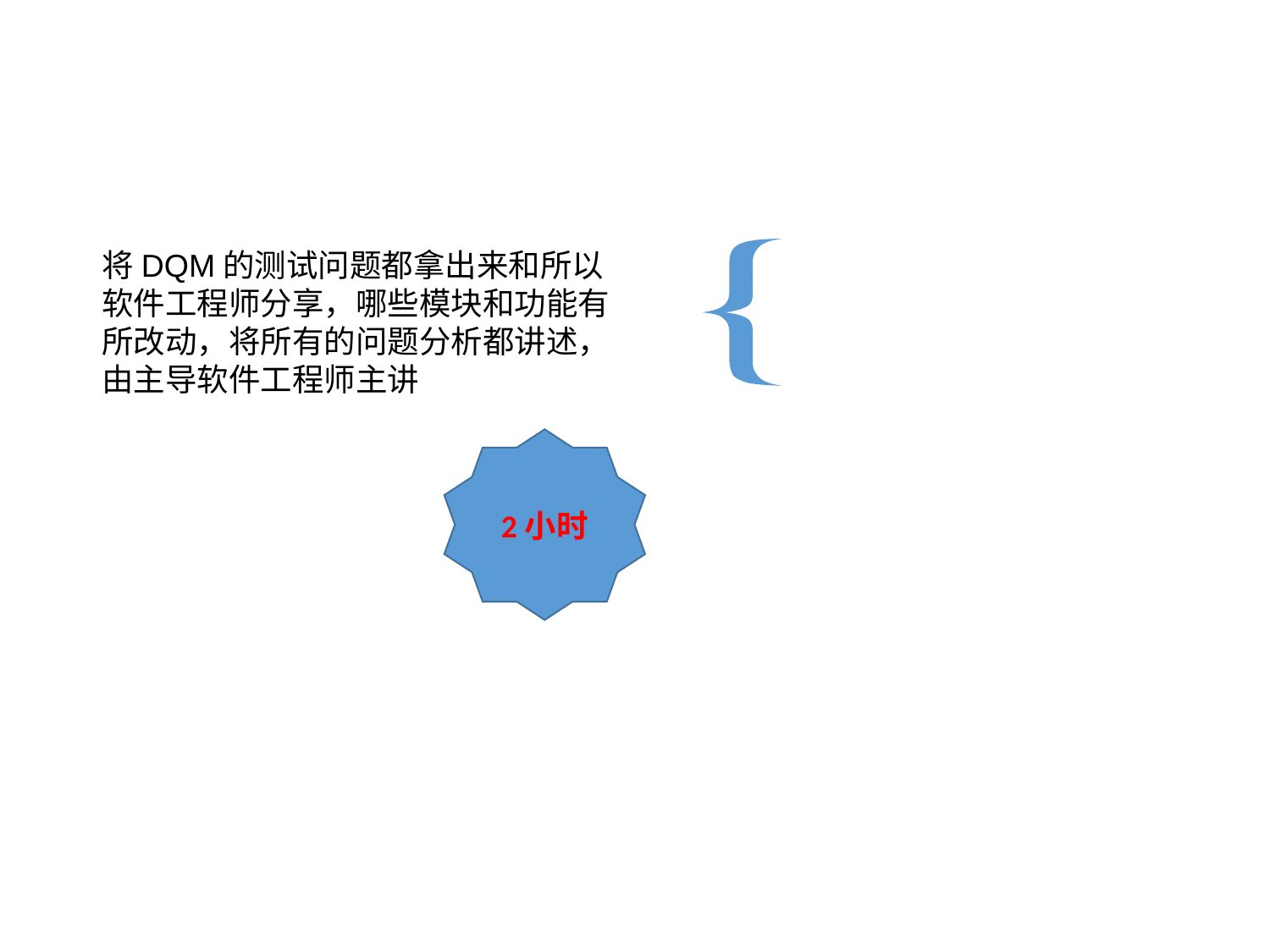

测试回归分享

软件测试

将DQM的测试问题都拿出来和所以软件工程师分享，哪些模块和功能有所改动，将所有的问题分析都讲述，由主导软件工程师主讲

软件修改Bug

2小时